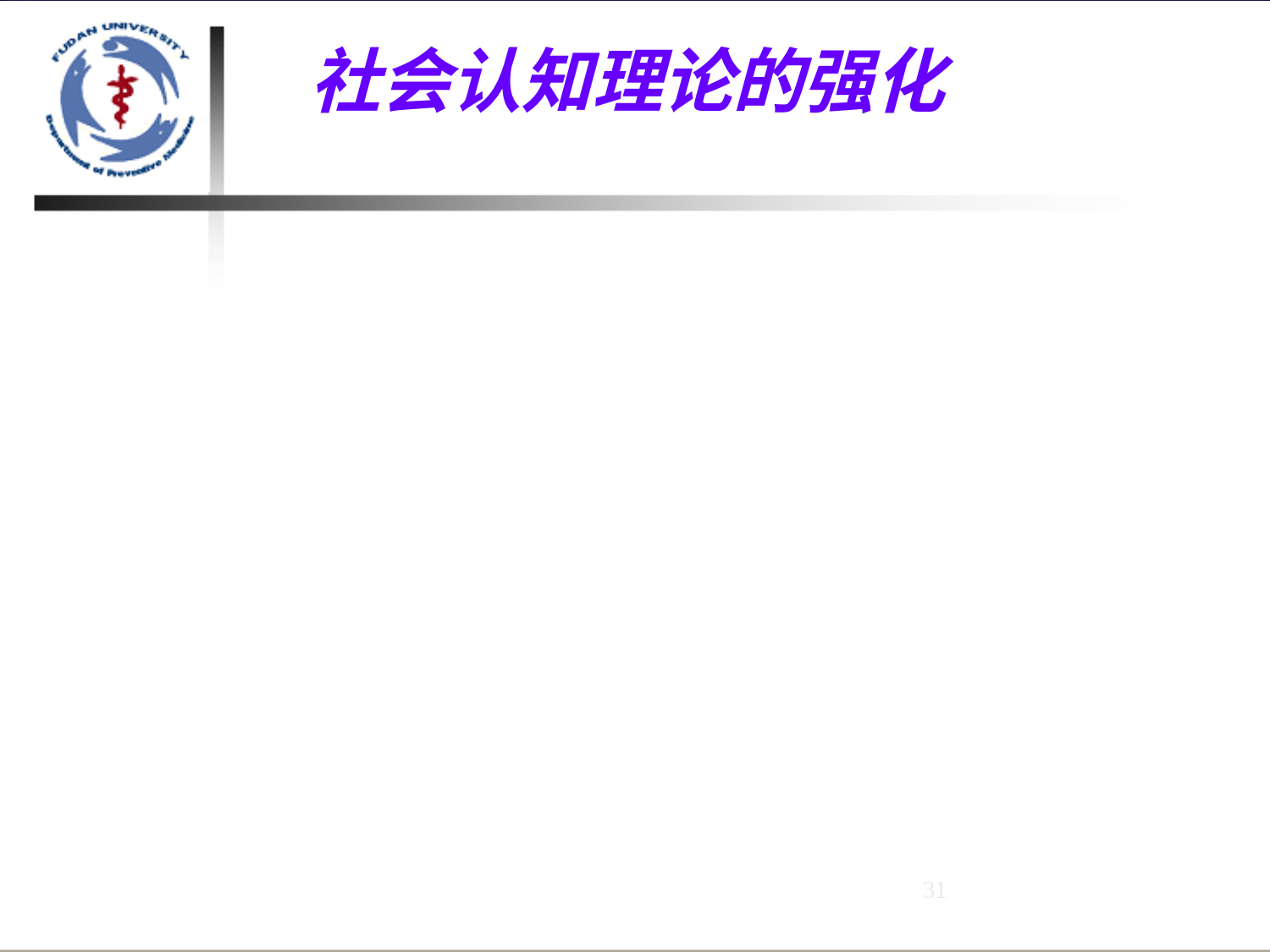

# 社会认知理论的强化
外部强化
    外部强通过他人的反应或其它环境因素来实现。作为刺激人们参与某项活动有效，但不能维持长期的改变。

   内部强化
    来自于个人的经验或者价值观。
     结果预期，结果期望
31